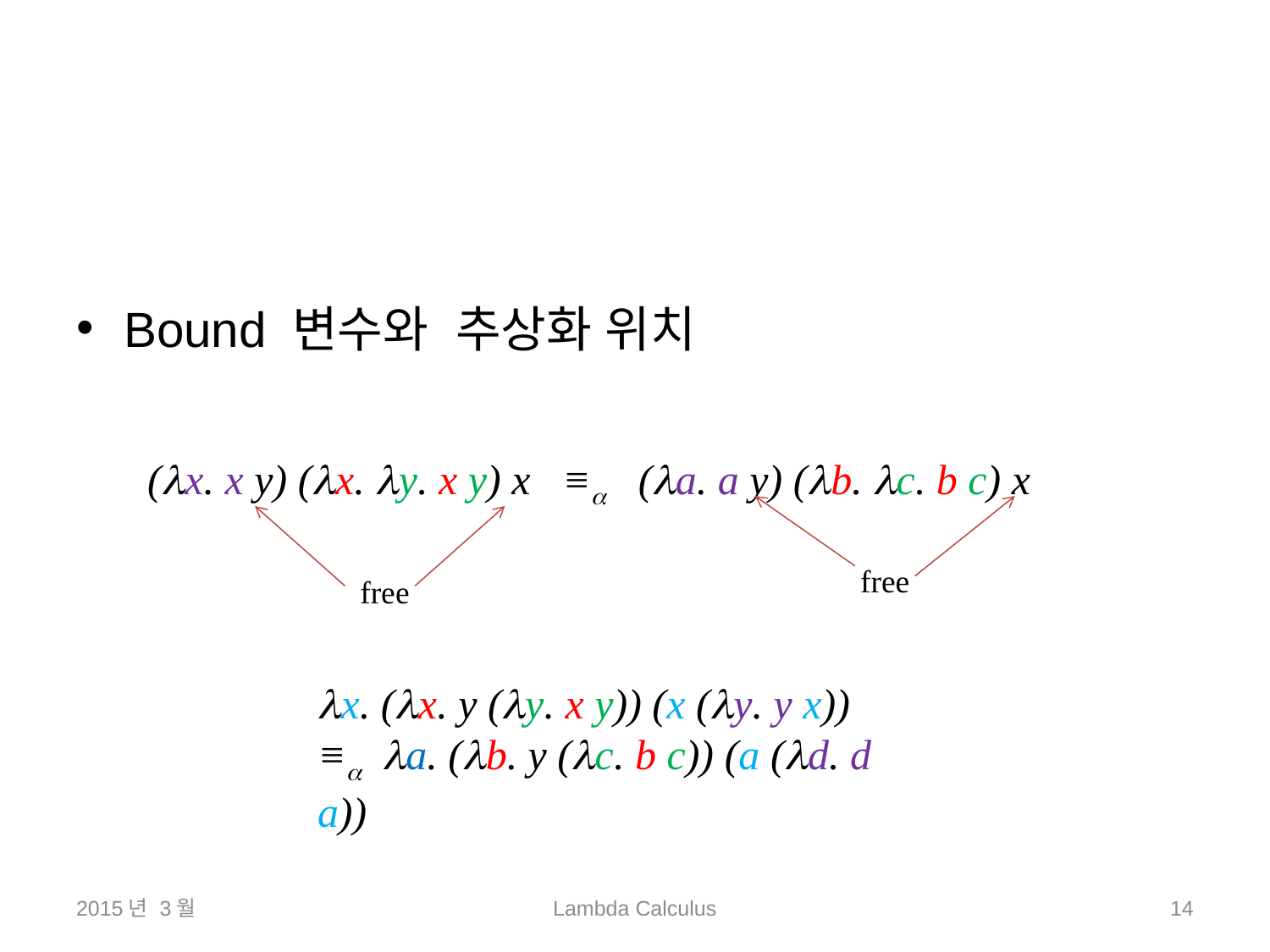

#

Bound 변수와  추상화 위치

(λx. x y) (λx. λy. x y) x   ≡α   (λa. a y) (λb. λc. b c) x
free
free
λx. (λx. y (λy. x y)) (x (λy. y x))
≡α  λa. (λb. y (λc. b c)) (a (λd. d a))
2015년 3월
Lambda Calculus
14